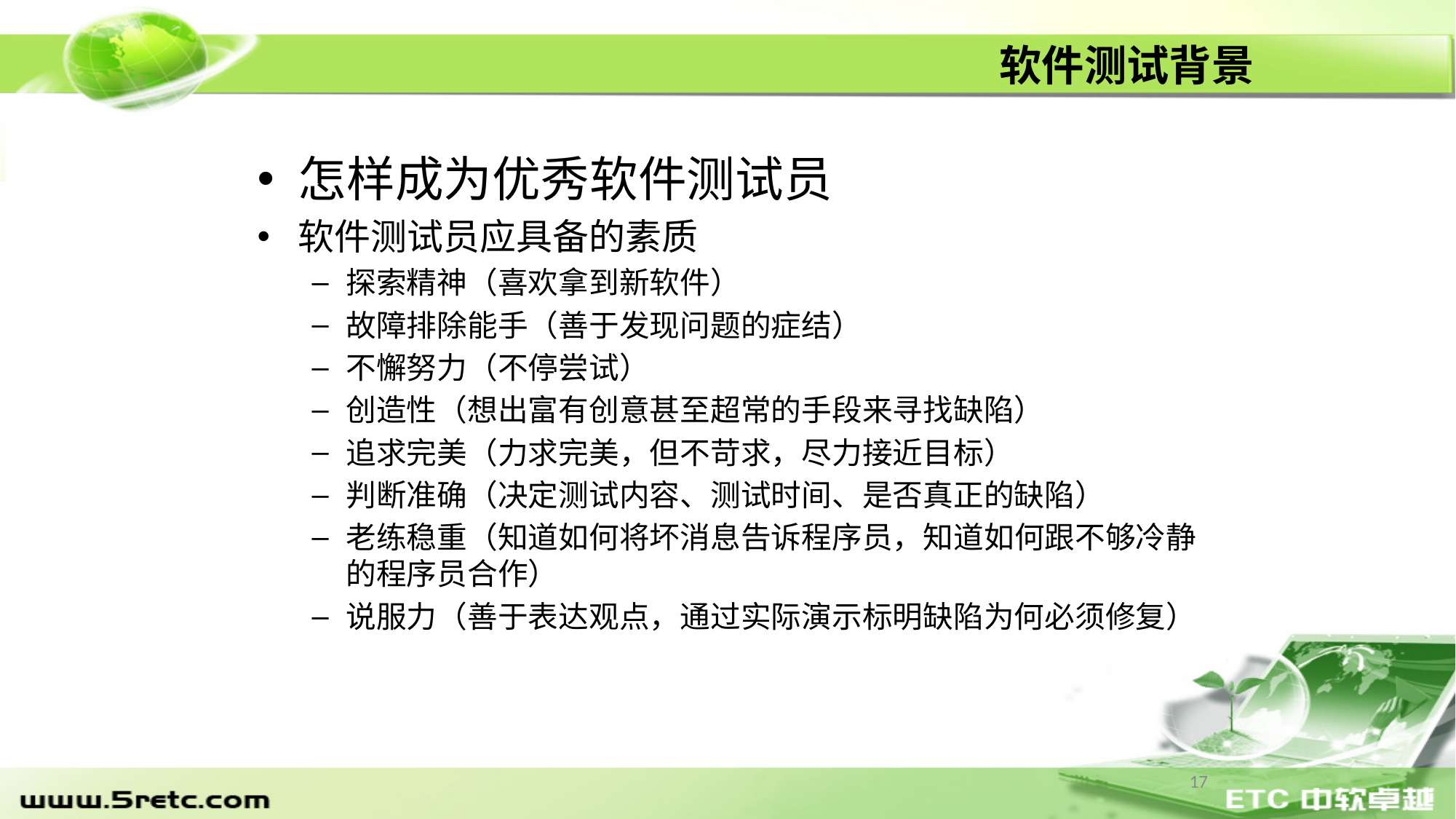

软件测试背景
怎样成为优秀软件测试员
软件测试员应具备的素质
探索精神（喜欢拿到新软件）
故障排除能手（善于发现问题的症结）
不懈努力（不停尝试）
创造性（想出富有创意甚至超常的手段来寻找缺陷）
追求完美（力求完美，但不苛求，尽力接近目标）
判断准确（决定测试内容、测试时间、是否真正的缺陷）
老练稳重（知道如何将坏消息告诉程序员，知道如何跟不够冷静的程序员合作）
说服力（善于表达观点，通过实际演示标明缺陷为何必须修复）
17